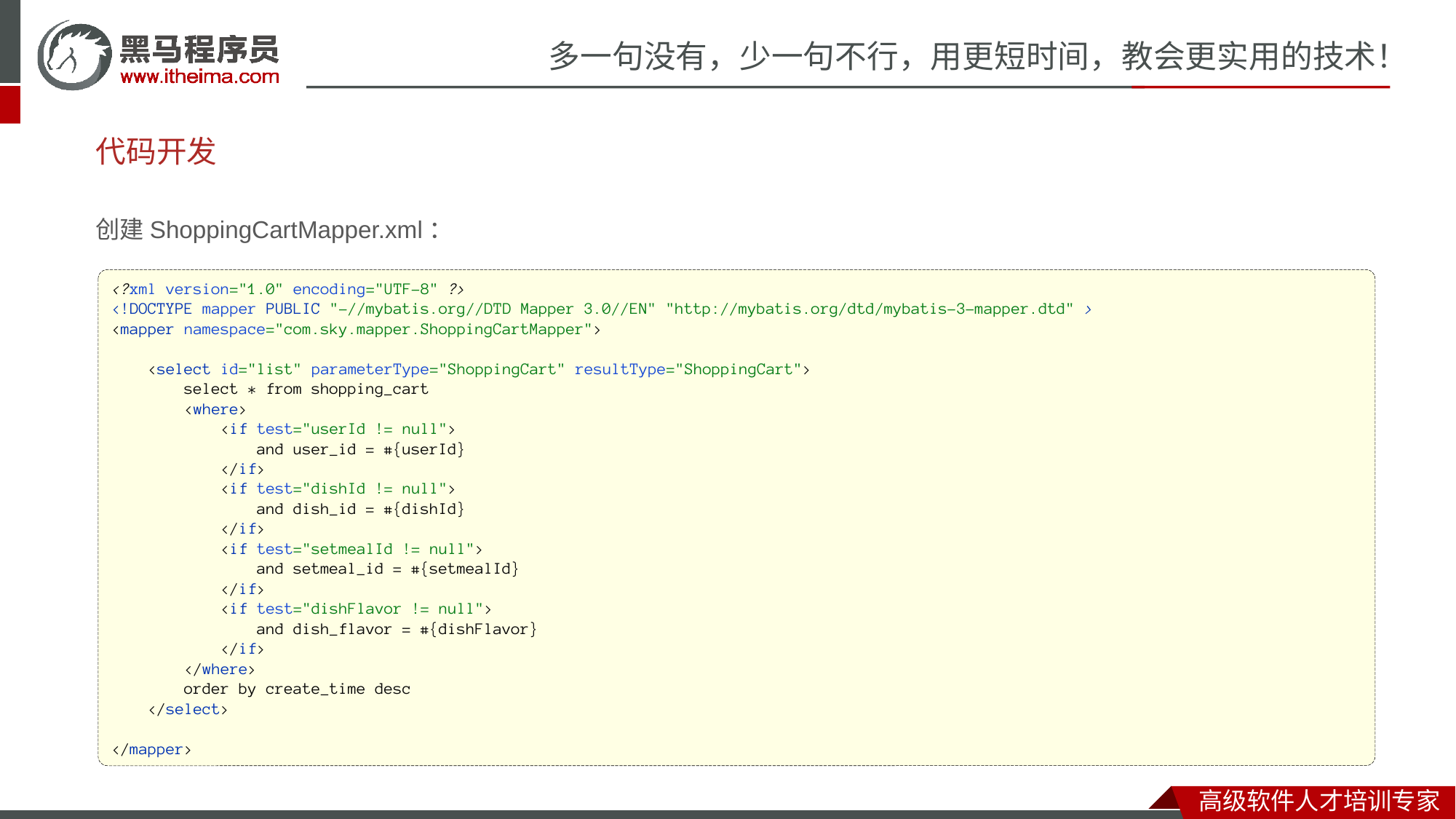

# 代码开发
创建ShoppingCartMapper.xml：
<?xml version="1.0" encoding="UTF-8" ?>
<!DOCTYPE mapper PUBLIC "-//mybatis.org//DTD Mapper 3.0//EN" "http://mybatis.org/dtd/mybatis-3-mapper.dtd" >
<mapper namespace="com.sky.mapper.ShoppingCartMapper">
    <select id="list" parameterType="ShoppingCart" resultType="ShoppingCart">
        select * from shopping_cart
        <where>
            <if test="userId != null">
                and user_id = #{userId}
            </if>
            <if test="dishId != null">
                and dish_id = #{dishId}
            </if>
            <if test="setmealId != null">
                and setmeal_id = #{setmealId}
            </if>
            <if test="dishFlavor != null">
                and dish_flavor = #{dishFlavor}
            </if>
        </where>
        order by create_time desc
    </select>
</mapper>